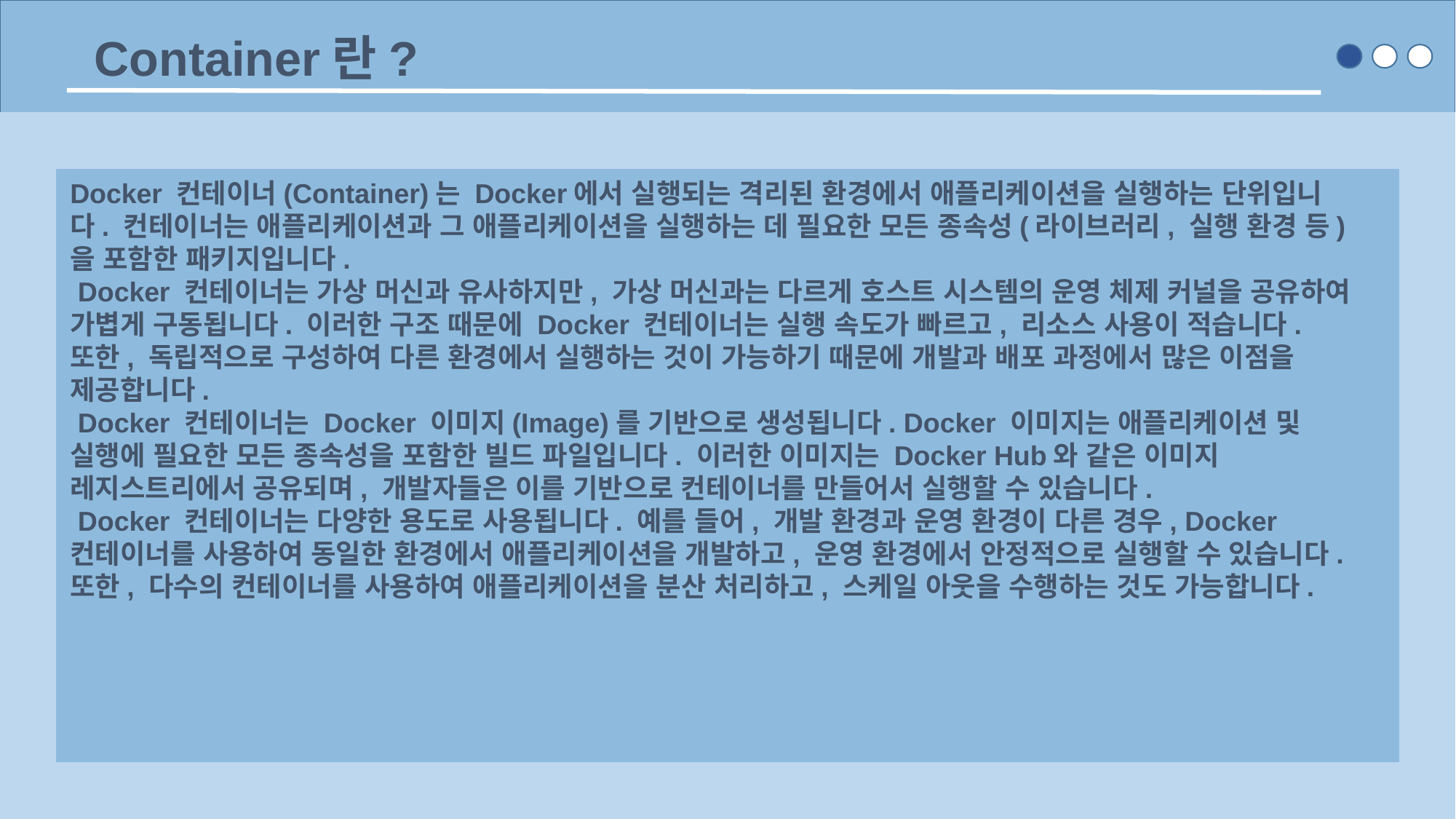

Container란?

Docker 컨테이너(Container)는 Docker에서 실행되는 격리된 환경에서 애플리케이션을 실행하는 단위입니다. 컨테이너는 애플리케이션과 그 애플리케이션을 실행하는 데 필요한 모든 종속성(라이브러리, 실행 환경 등)을 포함한 패키지입니다.
 Docker 컨테이너는 가상 머신과 유사하지만, 가상 머신과는 다르게 호스트 시스템의 운영 체제 커널을 공유하여 가볍게 구동됩니다. 이러한 구조 때문에 Docker 컨테이너는 실행 속도가 빠르고, 리소스 사용이 적습니다. 또한, 독립적으로 구성하여 다른 환경에서 실행하는 것이 가능하기 때문에 개발과 배포 과정에서 많은 이점을 제공합니다.
 Docker 컨테이너는 Docker 이미지(Image)를 기반으로 생성됩니다. Docker 이미지는 애플리케이션 및 실행에 필요한 모든 종속성을 포함한 빌드 파일입니다. 이러한 이미지는 Docker Hub와 같은 이미지 레지스트리에서 공유되며, 개발자들은 이를 기반으로 컨테이너를 만들어서 실행할 수 있습니다.
 Docker 컨테이너는 다양한 용도로 사용됩니다. 예를 들어, 개발 환경과 운영 환경이 다른 경우, Docker 컨테이너를 사용하여 동일한 환경에서 애플리케이션을 개발하고, 운영 환경에서 안정적으로 실행할 수 있습니다. 또한, 다수의 컨테이너를 사용하여 애플리케이션을 분산 처리하고, 스케일 아웃을 수행하는 것도 가능합니다.